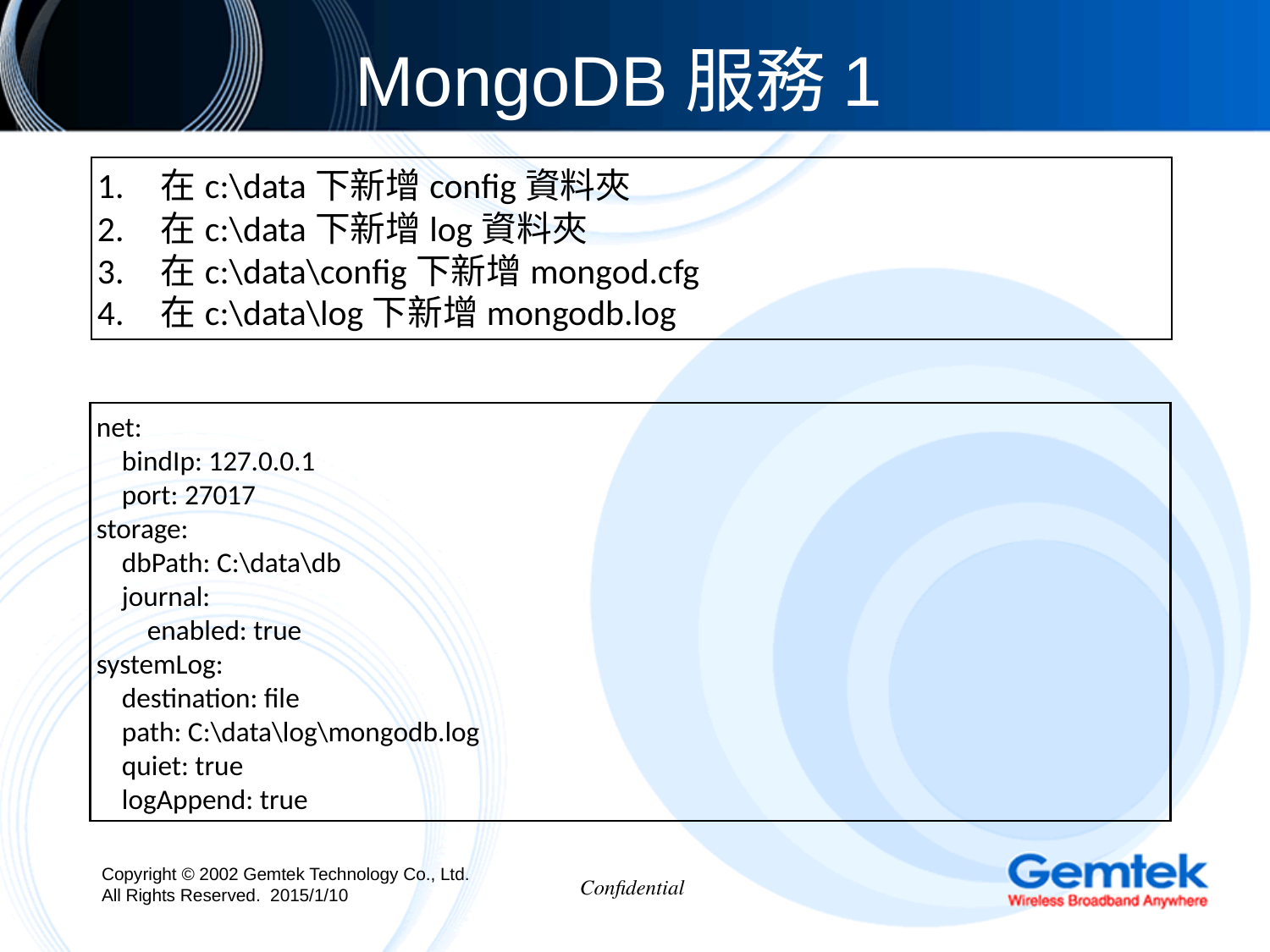

# MongoDB服務1
在c:\data下新增config資料夾
在c:\data下新增log資料夾
在c:\data\config下新增mongod.cfg
在c:\data\log下新增mongodb.log
net:
    bindIp: 127.0.0.1
    port: 27017
storage:
    dbPath: C:\data\db
    journal:
        enabled: true
systemLog:
    destination: file
    path: C:\data\log\mongodb.log
    quiet: true
    logAppend: true